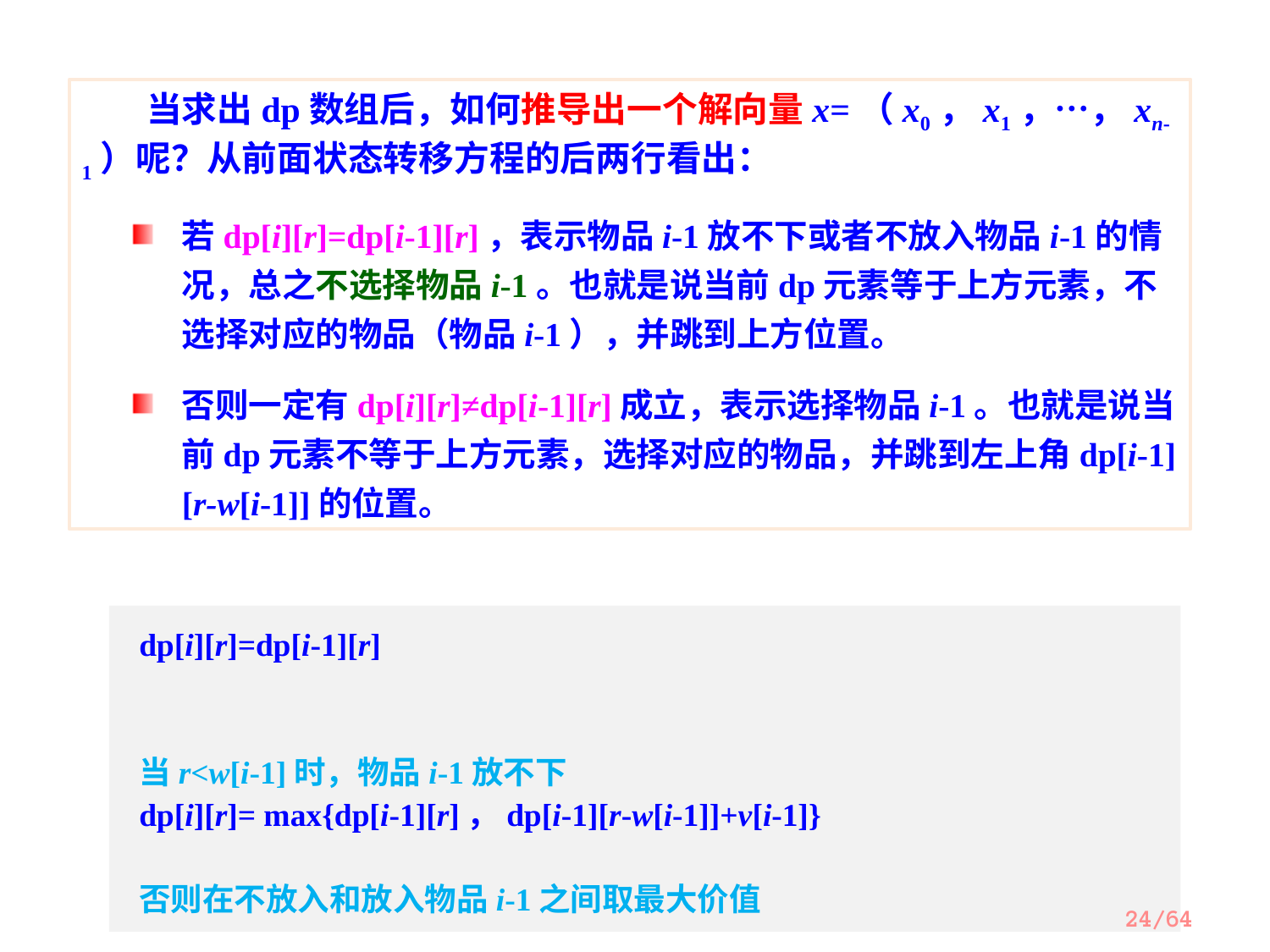

当求出dp数组后，如何推导出一个解向量x=（x0，x1，…，xn-1）呢？从前面状态转移方程的后两行看出：
若dp[i][r]=dp[i-1][r]，表示物品i-1放不下或者不放入物品i-1的情况，总之不选择物品i-1。也就是说当前dp元素等于上方元素，不选择对应的物品（物品i-1），并跳到上方位置。
否则一定有dp[i][r]≠dp[i-1][r]成立，表示选择物品i-1。也就是说当前dp元素不等于上方元素，选择对应的物品，并跳到左上角dp[i-1][r-w[i-1]]的位置。
dp[i][r]=dp[i-1][r]
								当r<w[i-1]时，物品i-1放不下
dp[i][r]= max{dp[i-1][r]，dp[i-1][r-w[i-1]]+v[i-1]}
								否则在不放入和放入物品i-1之间取最大价值
24/64